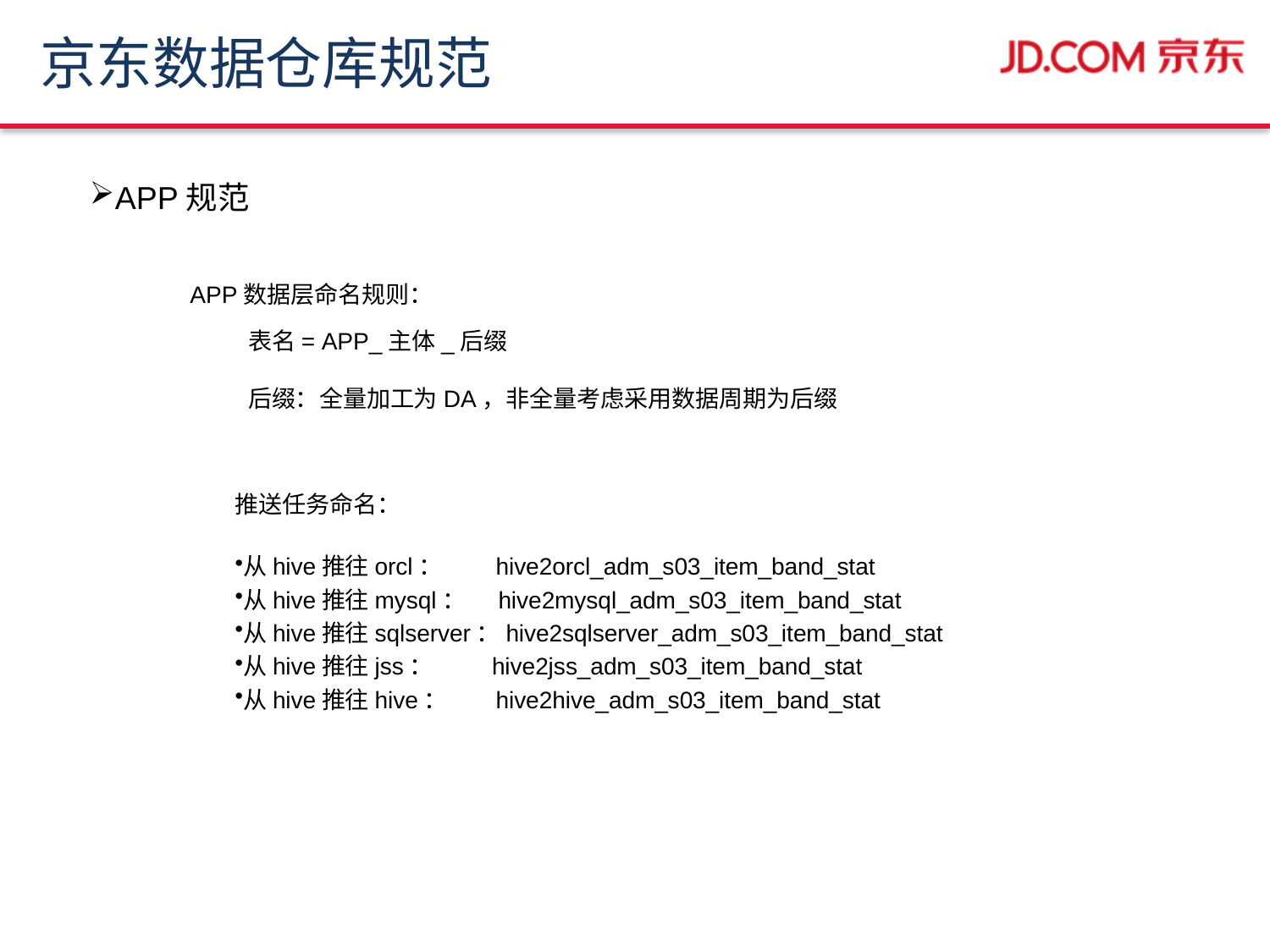

# 京东数据仓库规范
APP规范
APP数据层命名规则：
表名= APP_主体_后缀

后缀：全量加工为DA，非全量考虑采用数据周期为后缀
推送任务命名：

从hive推往orcl：         hive2orcl_adm_s03_item_band_stat
从hive推往mysql：     hive2mysql_adm_s03_item_band_stat
从hive推往sqlserver：hive2sqlserver_adm_s03_item_band_stat
从hive推往jss：          hive2jss_adm_s03_item_band_stat
从hive推往hive：        hive2hive_adm_s03_item_band_stat
JDW
京东数据
仓库业务